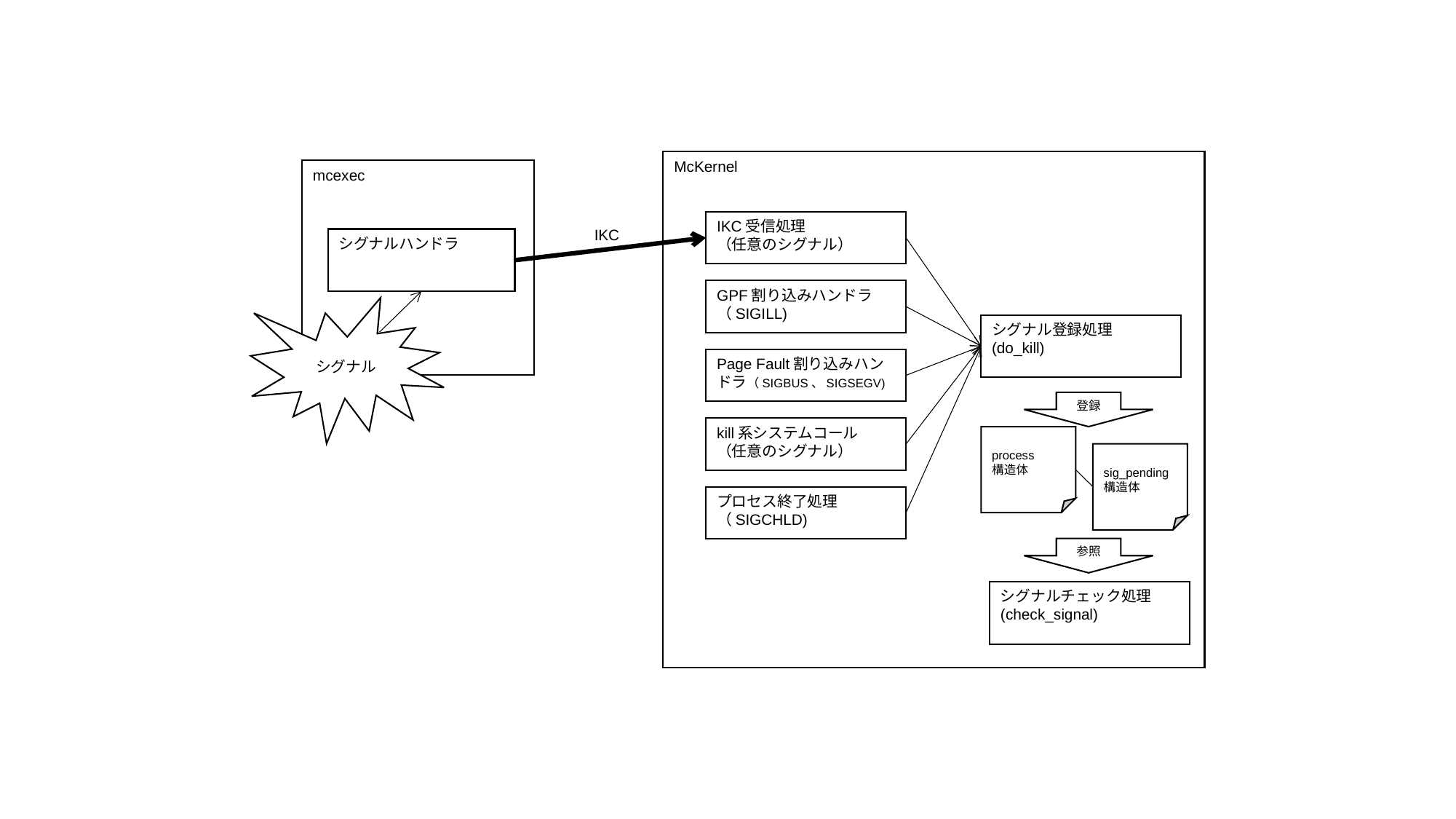

McKernel
mcexec
IKC受信処理
（任意のシグナル）
IKC
シグナルハンドラ
GPF割り込みハンドラ
（SIGILL)
シグナル
シグナル登録処理
(do_kill)
Page Fault割り込みハンドラ（SIGBUS、SIGSEGV)
登録
kill系システムコール
（任意のシグナル）
process
構造体
sig_pending
構造体
プロセス終了処理
（SIGCHLD)
参照
シグナルチェック処理
(check_signal)